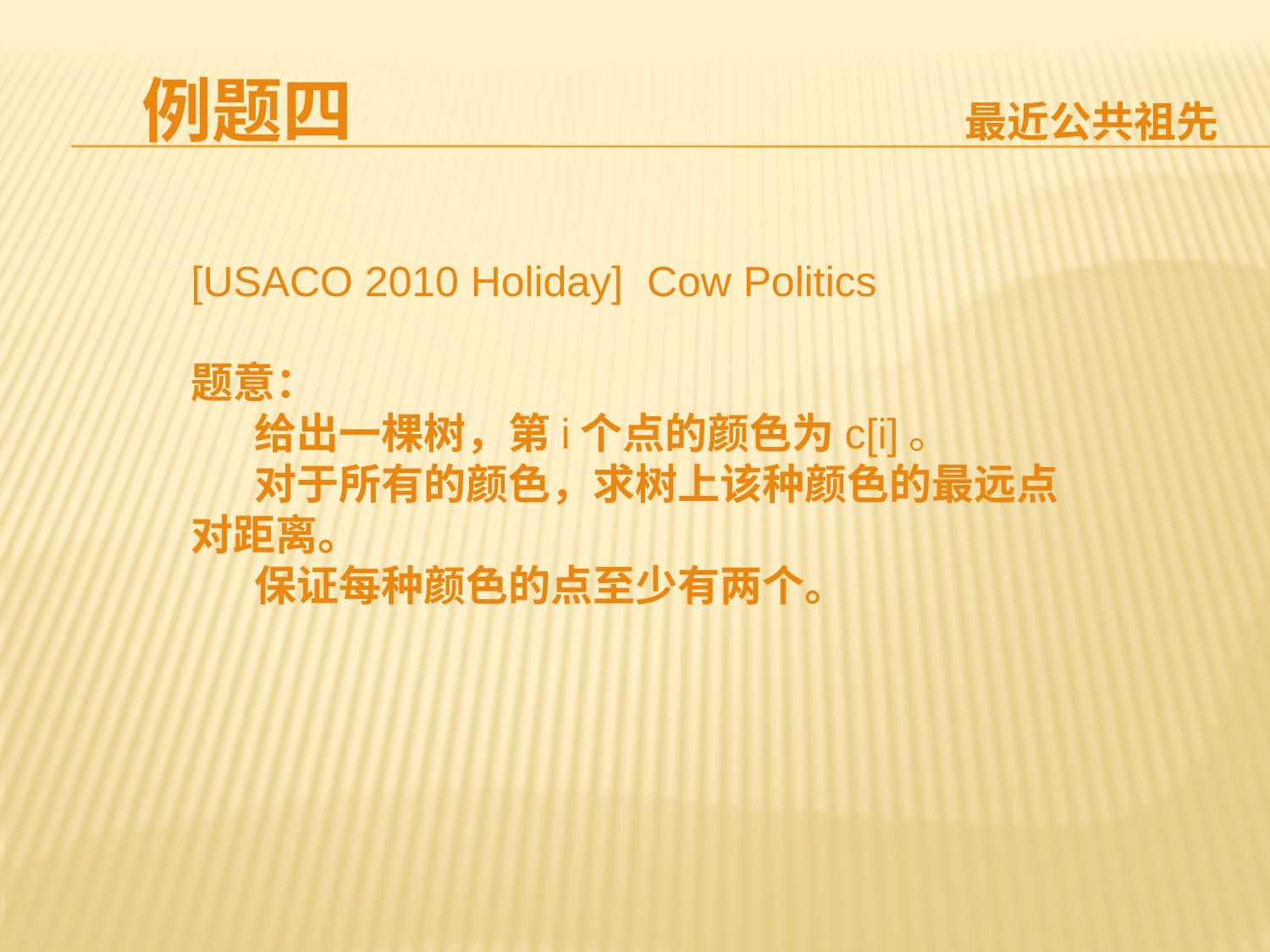

例题四
最近公共祖先
[USACO 2010 Holiday]  Cow Politics

题意：
给出一棵树，第i个点的颜色为c[i]。
对于所有的颜色，求树上该种颜色的最远点对距离。
保证每种颜色的点至少有两个。